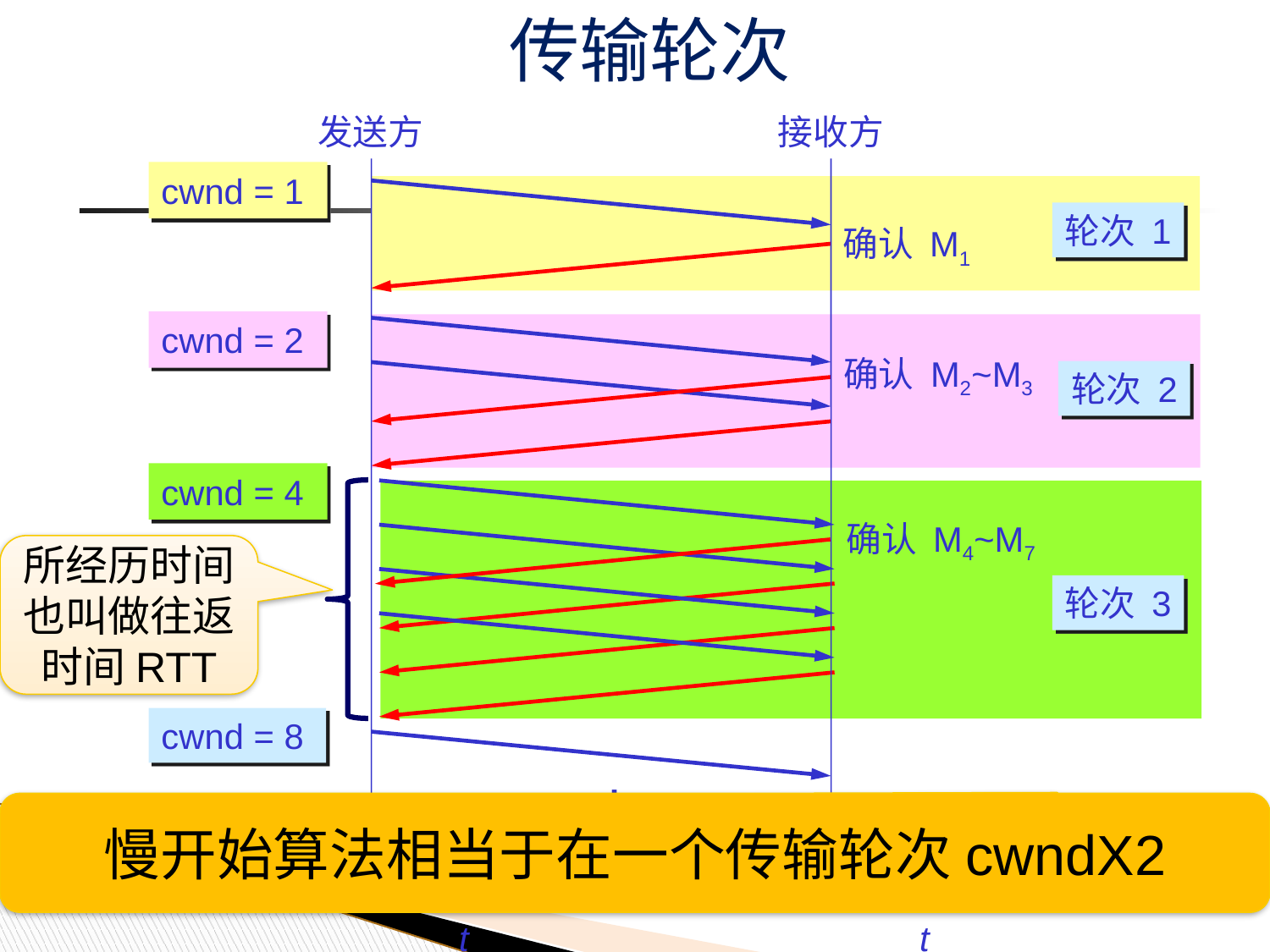

传输轮次
接收方
发送方

cwnd = 1

轮次 1
 确认 M1

cwnd = 2

 确认 M2~M3

轮次 2
cwnd = 4

 确认 M4~M7

所经历时间也叫做往返时间RTT
轮次 3
cwnd = 8

…
87
慢开始算法相当于在一个传输轮次cwndX2
t
t